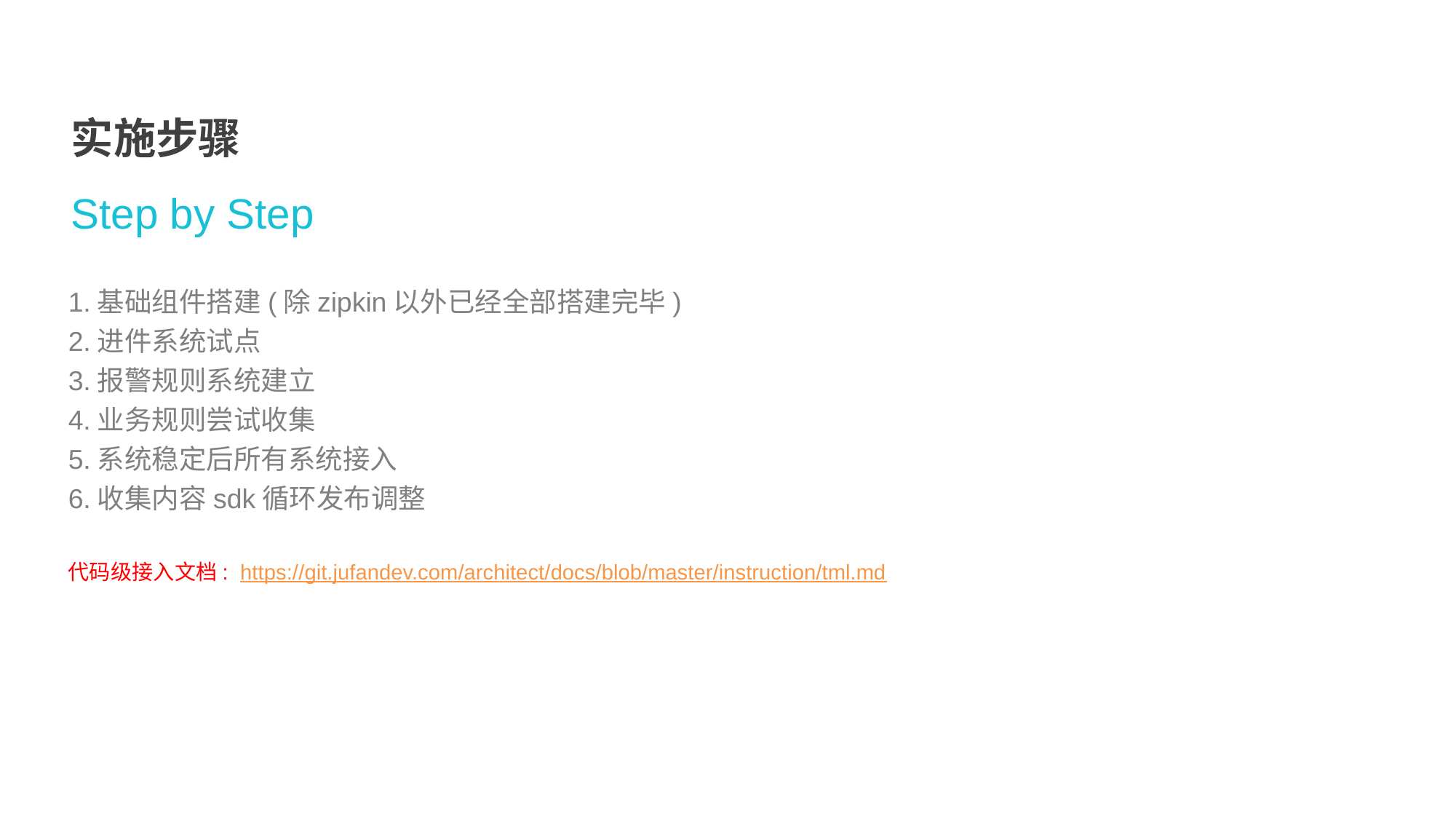

实施步骤
Step by Step
1.基础组件搭建(除zipkin以外已经全部搭建完毕)
2.进件系统试点
3.报警规则系统建立
4.业务规则尝试收集
5.系统稳定后所有系统接入
6.收集内容sdk循环发布调整

代码级接入文档:  https://git.jufandev.com/architect/docs/blob/master/instruction/tml.md